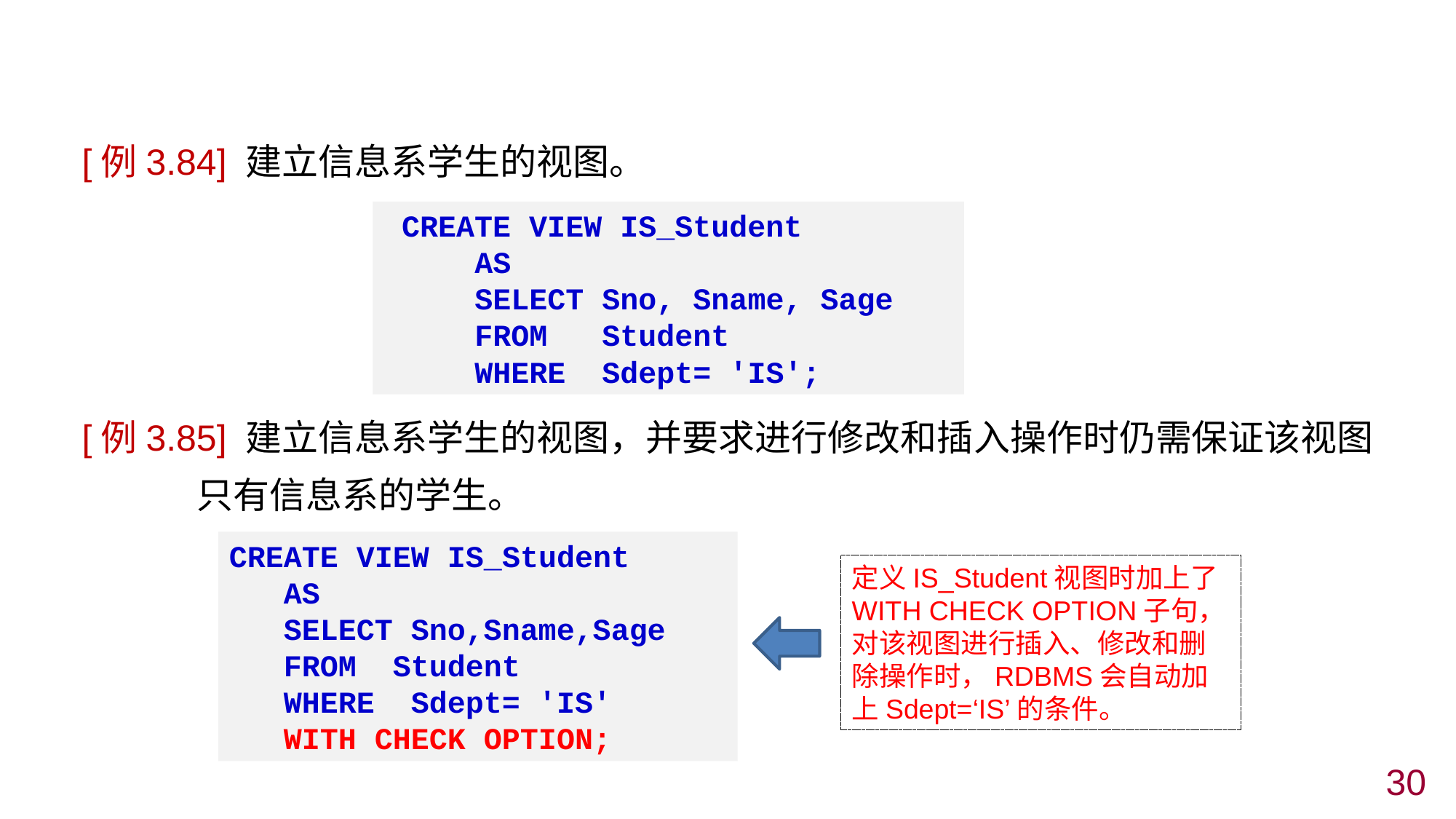

#
[例3.84] 建立信息系学生的视图。

[例3.85] 建立信息系学生的视图，并要求进行修改和插入操作时仍需保证该视图
             只有信息系的学生。
 CREATE VIEW IS_Student
     AS
     SELECT Sno, Sname, Sage
     FROM   Student
     WHERE  Sdept= 'IS';
CREATE VIEW IS_Student
   AS
   SELECT Sno,Sname,Sage
   FROM  Student
   WHERE  Sdept= 'IS'
   WITH CHECK OPTION;
定义IS_Student视图时加上了WITH CHECK OPTION子句，对该视图进行插入、修改和删除操作时，RDBMS会自动加上Sdept=‘IS’的条件。

30